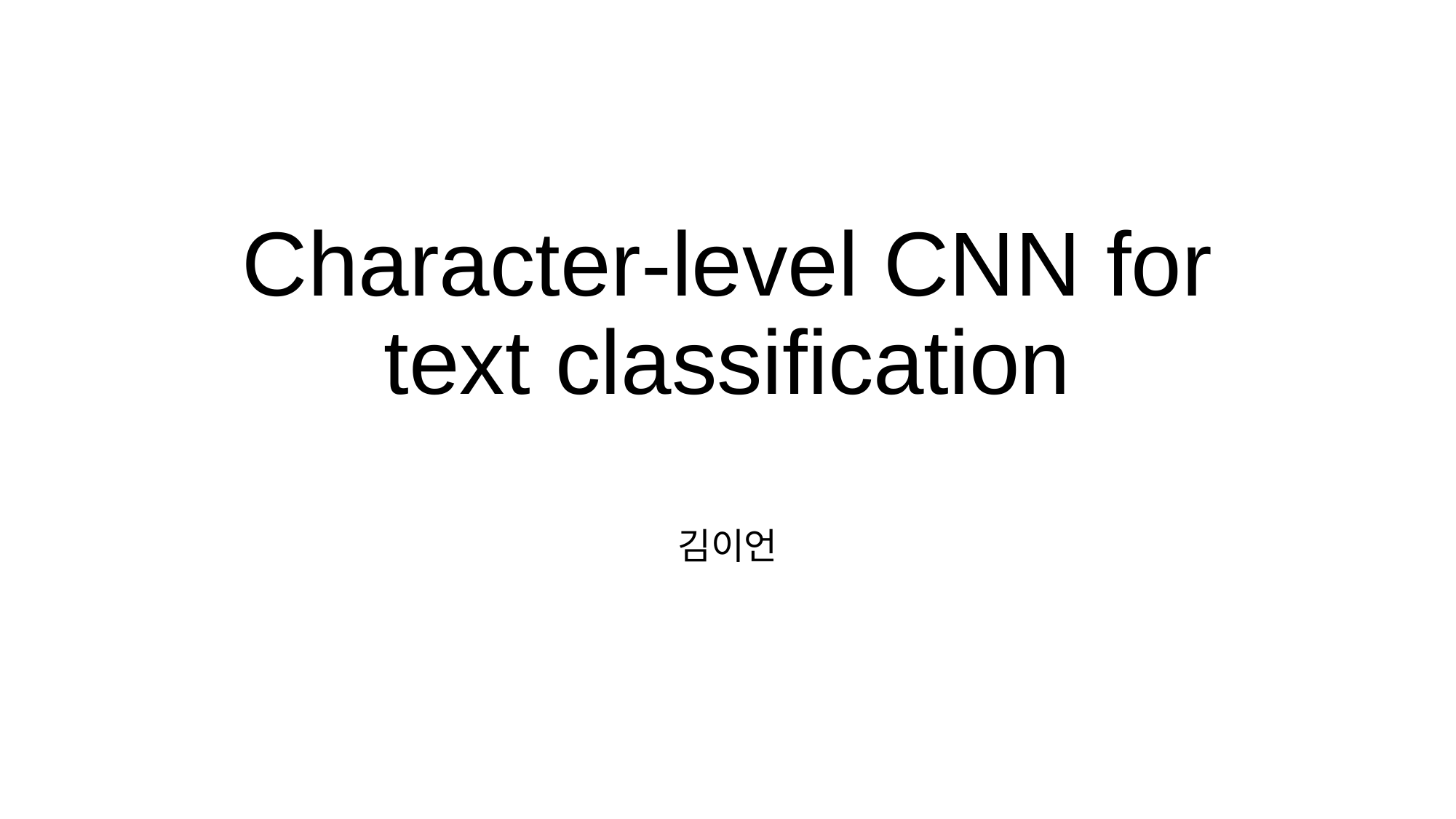

# Character-level CNN for text classification
김이언